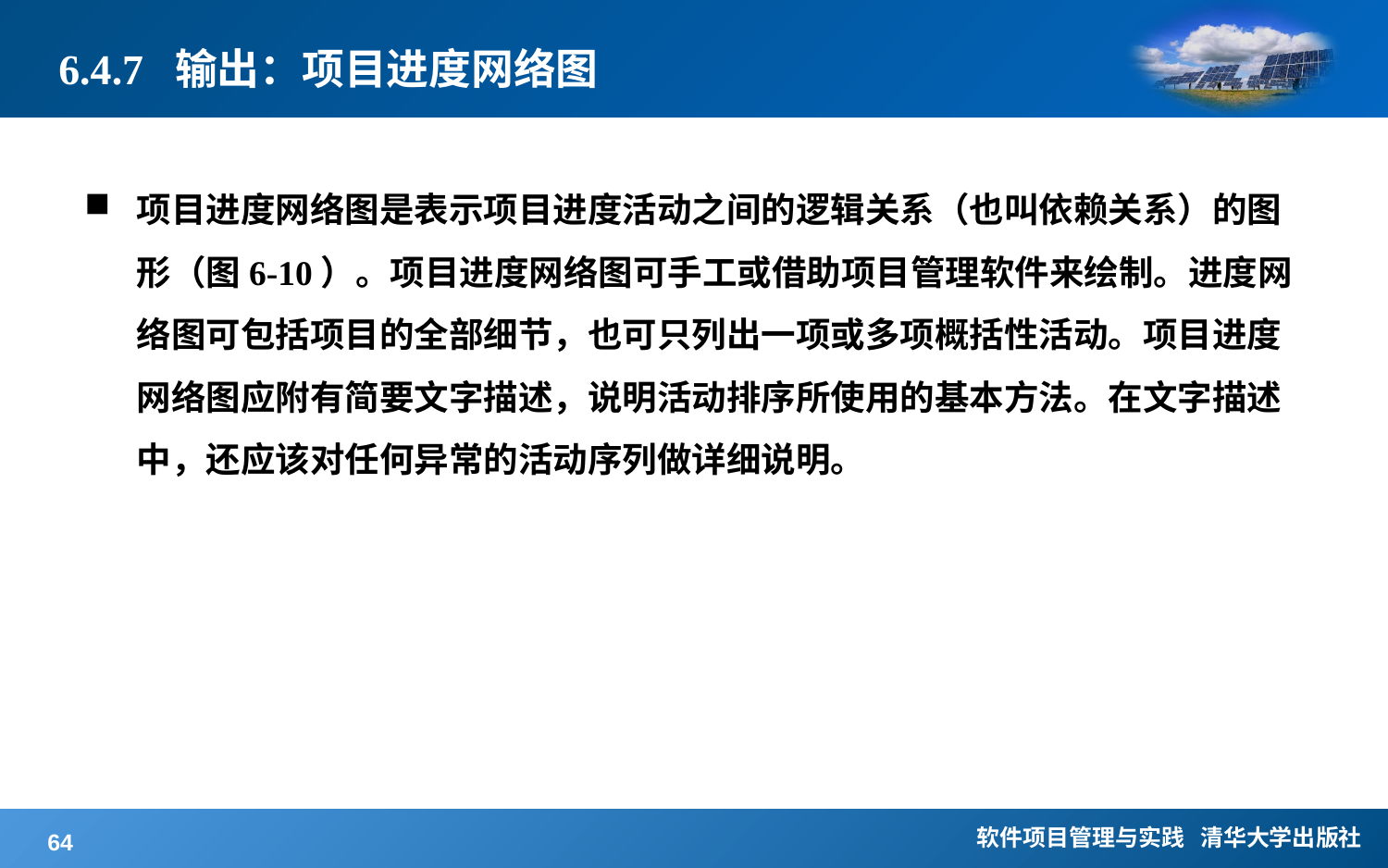

# 6.4.7  输出：项目进度网络图
项目进度网络图是表示项目进度活动之间的逻辑关系（也叫依赖关系）的图形（图6-10）。项目进度网络图可手工或借助项目管理软件来绘制。进度网络图可包括项目的全部细节，也可只列出一项或多项概括性活动。项目进度网络图应附有简要文字描述，说明活动排序所使用的基本方法。在文字描述中，还应该对任何异常的活动序列做详细说明。